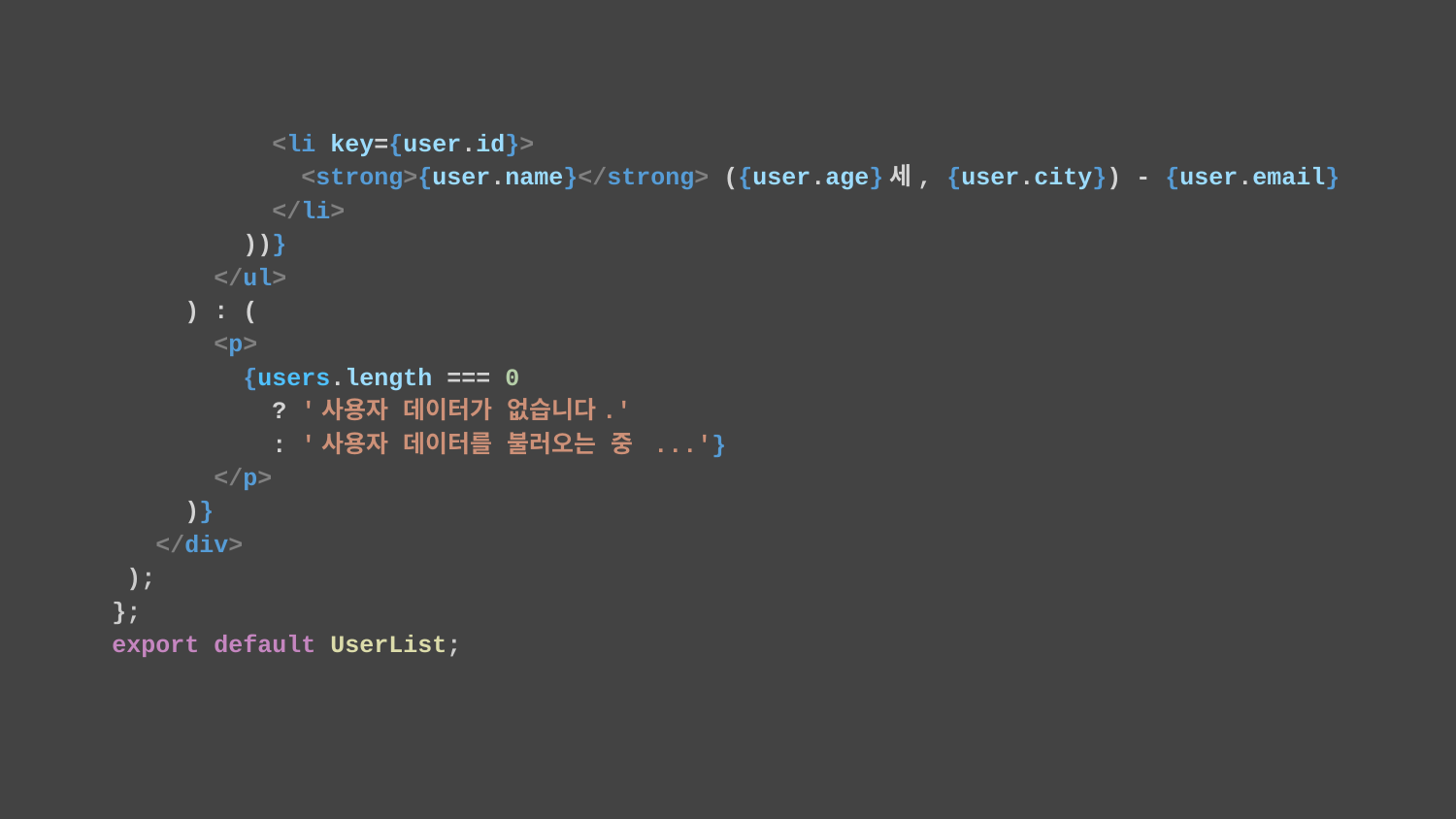

<li key={user.id}>
             <strong>{user.name}</strong> ({user.age}세, {user.city}) - {user.email}
           </li>
         ))}
       </ul>
     ) : (
       <p>
         {users.length === 0
           ? '사용자 데이터가 없습니다.'
           : '사용자 데이터를 불러오는 중 ...'}
       </p>
     )}
   </div>
 );
};
export default UserList;